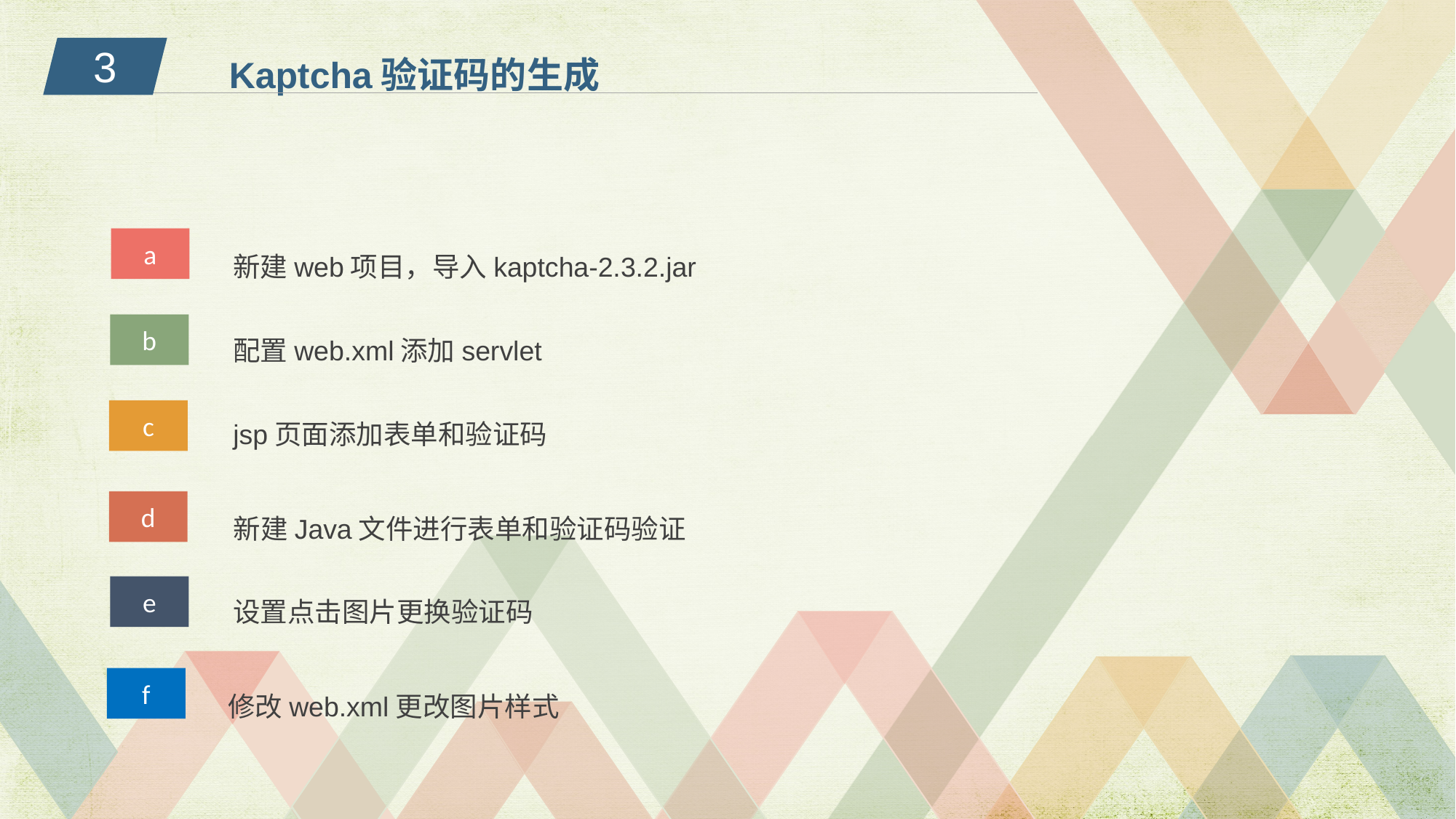

Kaptcha验证码的生成
3

新建web项目，导入kaptcha-2.3.2.jar
a

配置web.xml添加servlet
b

jsp页面添加表单和验证码
c
新建Java文件进行表单和验证码验证
d

设置点击图片更换验证码

e

修改web.xml更改图片样式
f